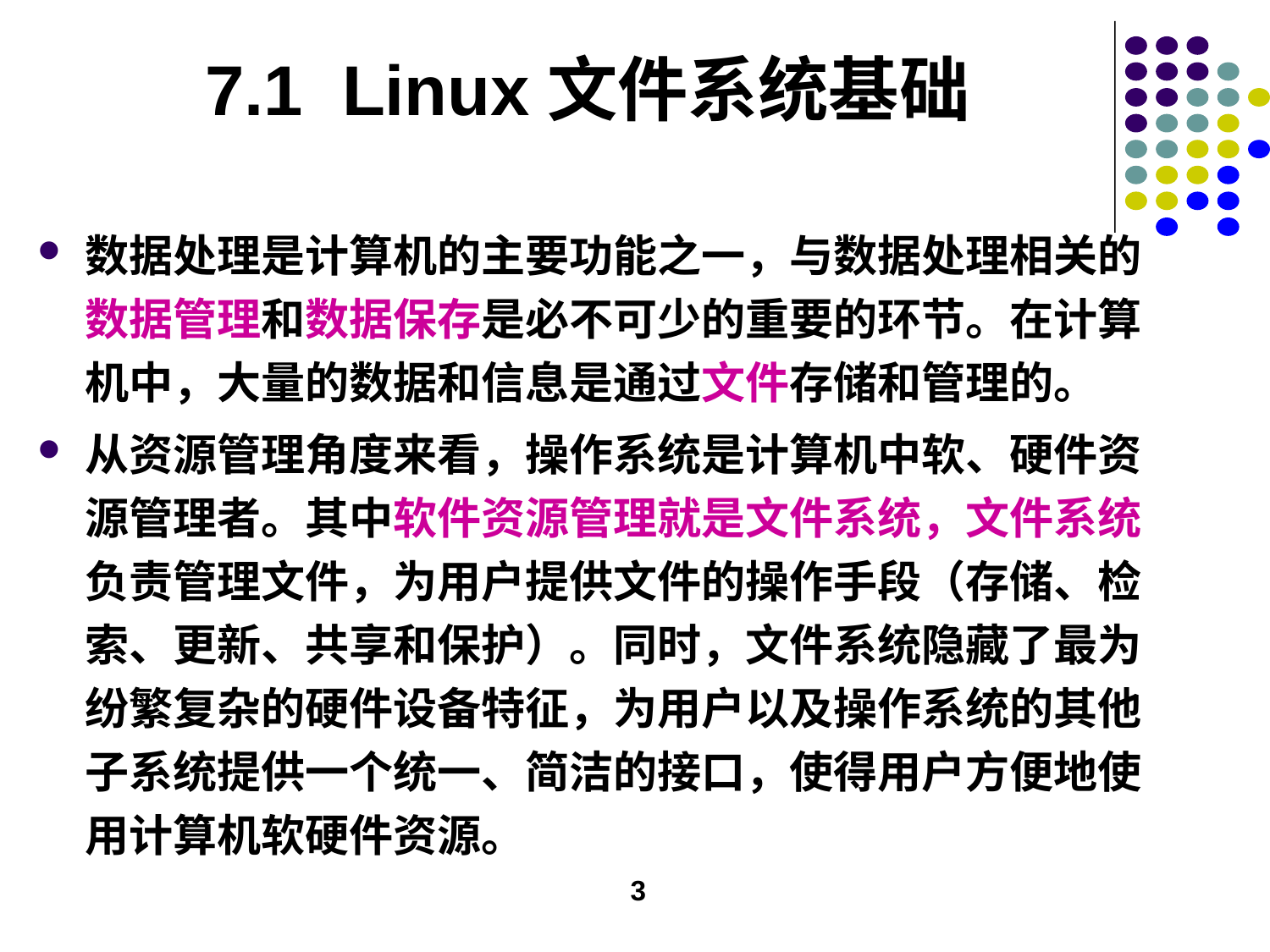

# 7.1  Linux文件系统基础
数据处理是计算机的主要功能之一，与数据处理相关的数据管理和数据保存是必不可少的重要的环节。在计算机中，大量的数据和信息是通过文件存储和管理的。
从资源管理角度来看，操作系统是计算机中软、硬件资源管理者。其中软件资源管理就是文件系统，文件系统负责管理文件，为用户提供文件的操作手段（存储、检索、更新、共享和保护）。同时，文件系统隐藏了最为纷繁复杂的硬件设备特征，为用户以及操作系统的其他子系统提供一个统一、简洁的接口，使得用户方便地使用计算机软硬件资源。

3